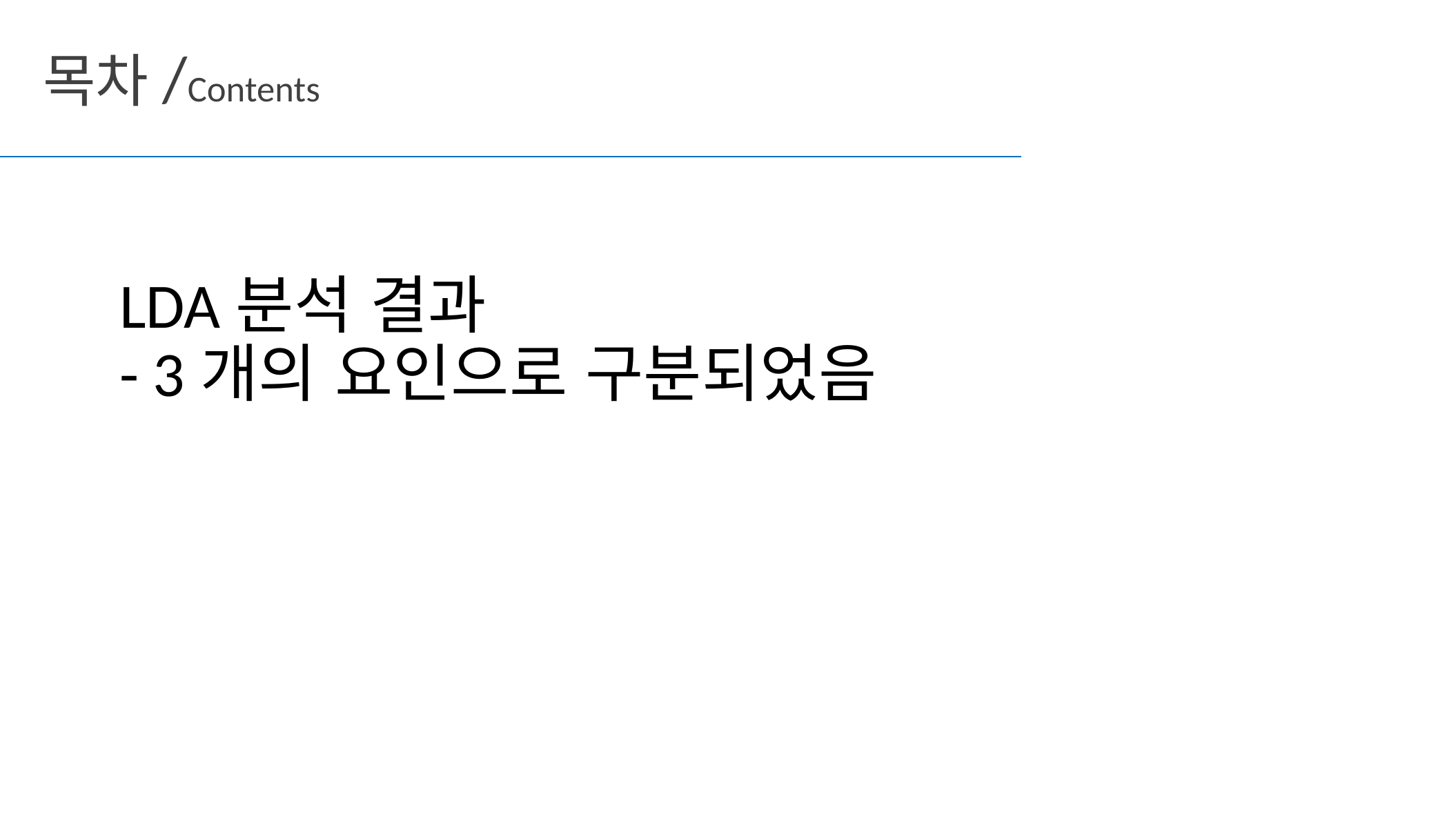

목차/Contents
# LDA분석 결과 - 3개의 요인으로 구분되었음